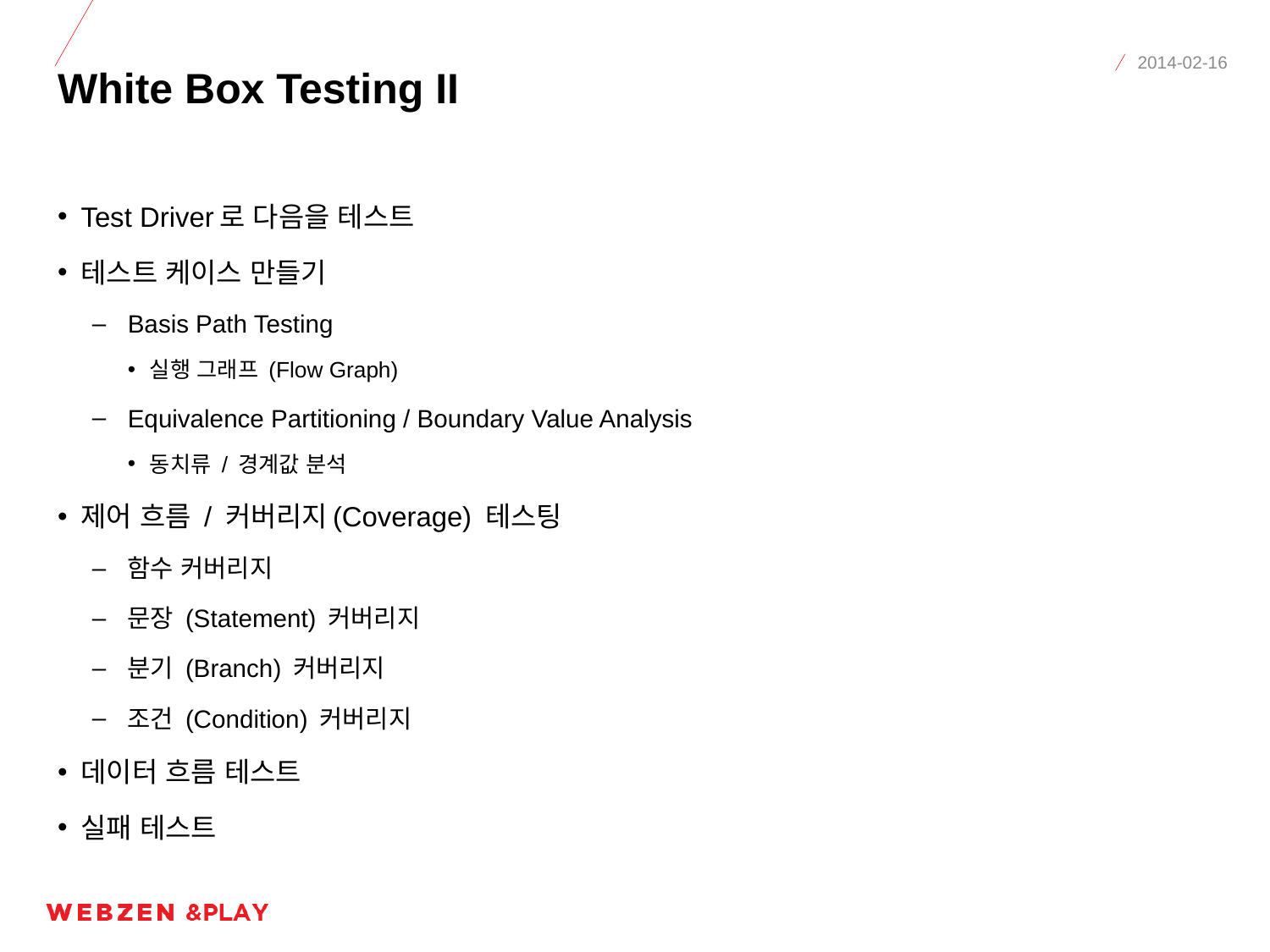

# White Box Testing II
2014-02-16
Test Driver로 다음을 테스트
테스트 케이스 만들기
Basis Path Testing
실행 그래프 (Flow Graph)
Equivalence Partitioning / Boundary Value Analysis
동치류 / 경계값 분석
제어 흐름 / 커버리지(Coverage) 테스팅
함수 커버리지
문장 (Statement) 커버리지
분기 (Branch) 커버리지
조건 (Condition) 커버리지
데이터 흐름 테스트
실패 테스트